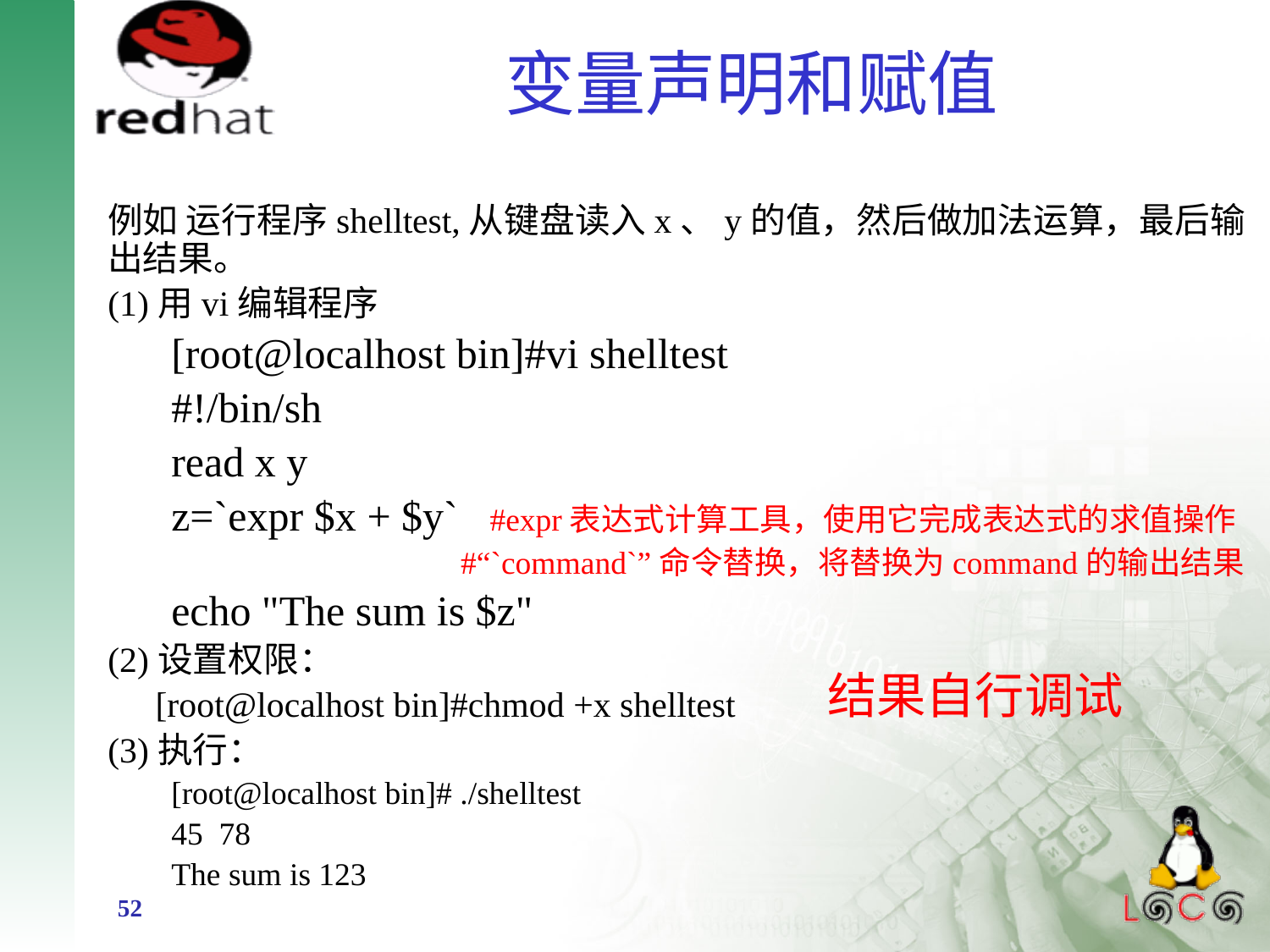

# 变量声明和赋值
例如 运行程序shelltest,从键盘读入x、y的值，然后做加法运算，最后输出结果。
(1)用vi编辑程序
[root@localhost bin]#vi shelltest
#!/bin/sh
read x y
z=`expr $x + $y`   #expr表达式计算工具，使用它完成表达式的求值操作
                                    #“`command`”命令替换，将替换为command的输出结果
echo "The sum is $z"
(2)设置权限：
	[root@localhost bin]#chmod +x shelltest
(3)执行：
[root@localhost bin]# ./shelltest
45  78
The sum is 123
结果自行调试
52